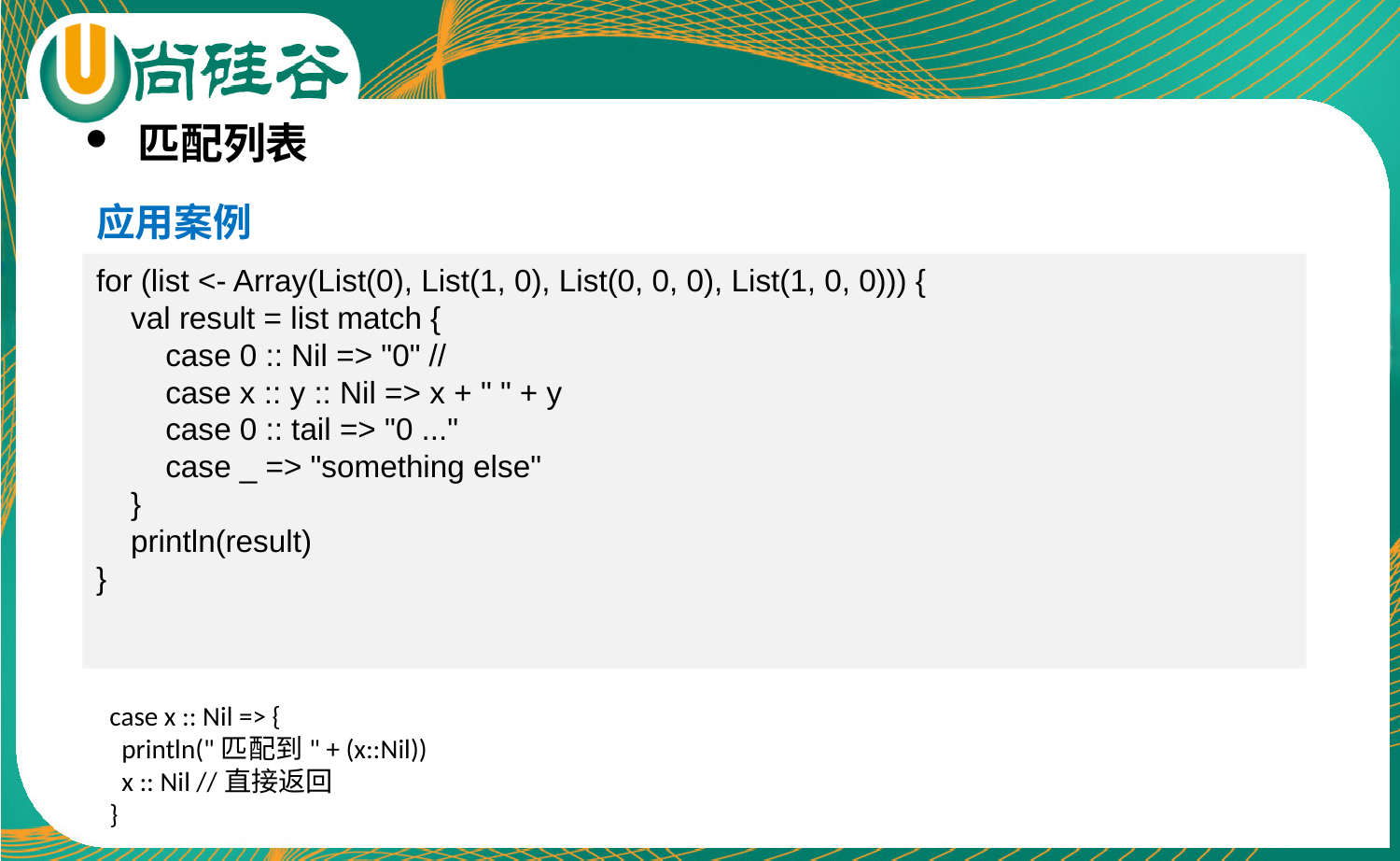

匹配列表

应用案例

for (list <- Array(List(0), List(1, 0), List(0, 0, 0), List(1, 0, 0))) {
    val result = list match {
        case 0 :: Nil => "0" //
        case x :: y :: Nil => x + " " + y
        case 0 :: tail => "0 ..."
        case _ => "something else"
    }
    println(result)
}

case x :: Nil => {
  println("匹配到" + (x::Nil))
  x :: Nil //直接返回
}